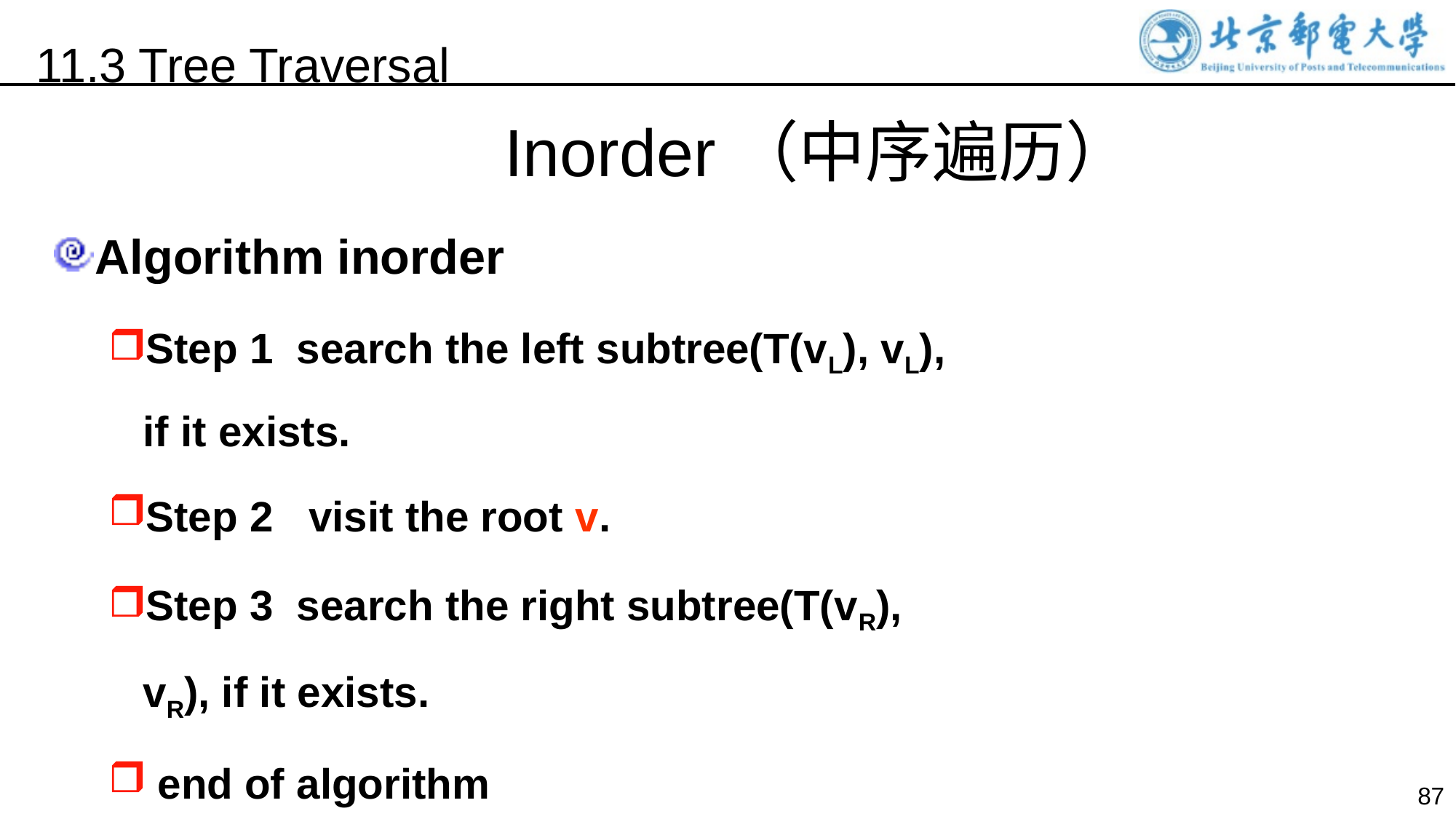

11.3 Tree Traversal
Inorder（中序遍历）
Algorithm inorder
Step 1  search the left subtree(T(vL), vL), if it exists.
Step 2   visit the root v.
Step 3  search the right subtree(T(vR), vR), if it exists.
 end of algorithm